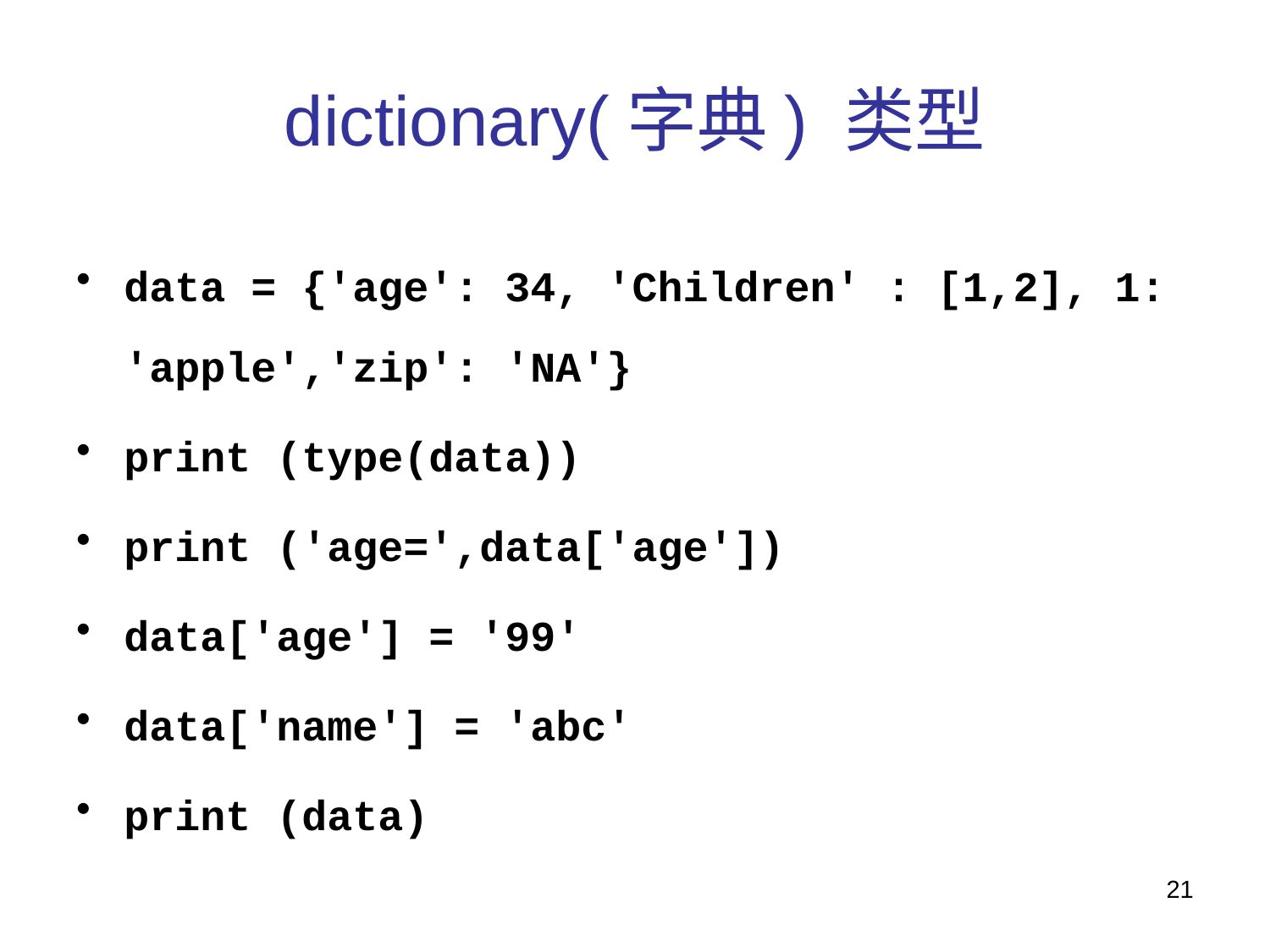

# dictionary(字典) 类型
data = {'age': 34, 'Children' : [1,2], 1: 'apple','zip': 'NA'}
print (type(data))
print ('age=',data['age'])
data['age'] = '99'
data['name'] = 'abc'
print (data)
21